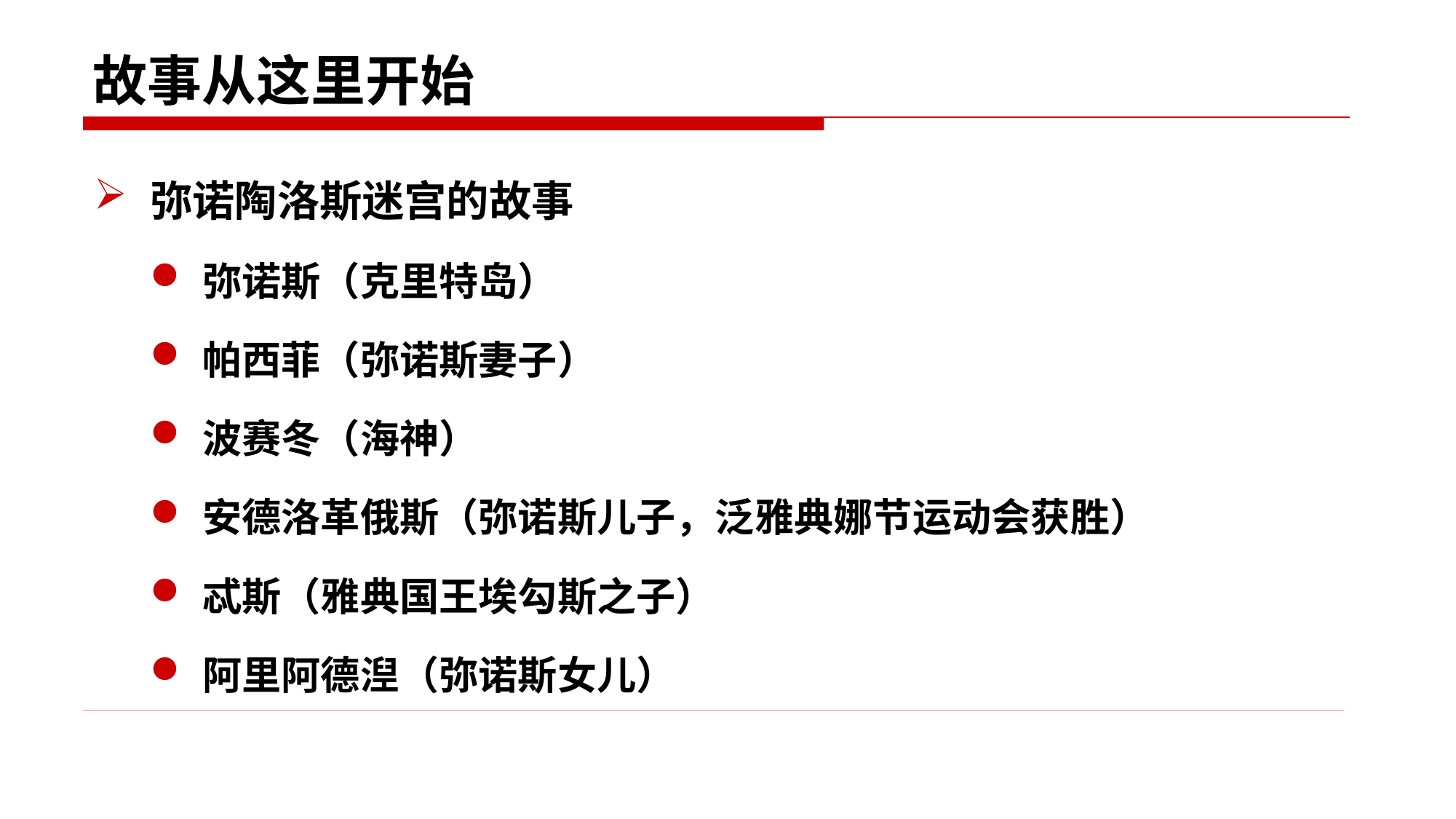

# 故事从这里开始
弥诺陶洛斯迷宫的故事
弥诺斯（克里特岛）
帕西菲（弥诺斯妻子）
波赛冬（海神）
安德洛革俄斯（弥诺斯儿子，泛雅典娜节运动会获胜）
忒斯（雅典国王埃勾斯之子）
阿里阿德湼（弥诺斯女儿）